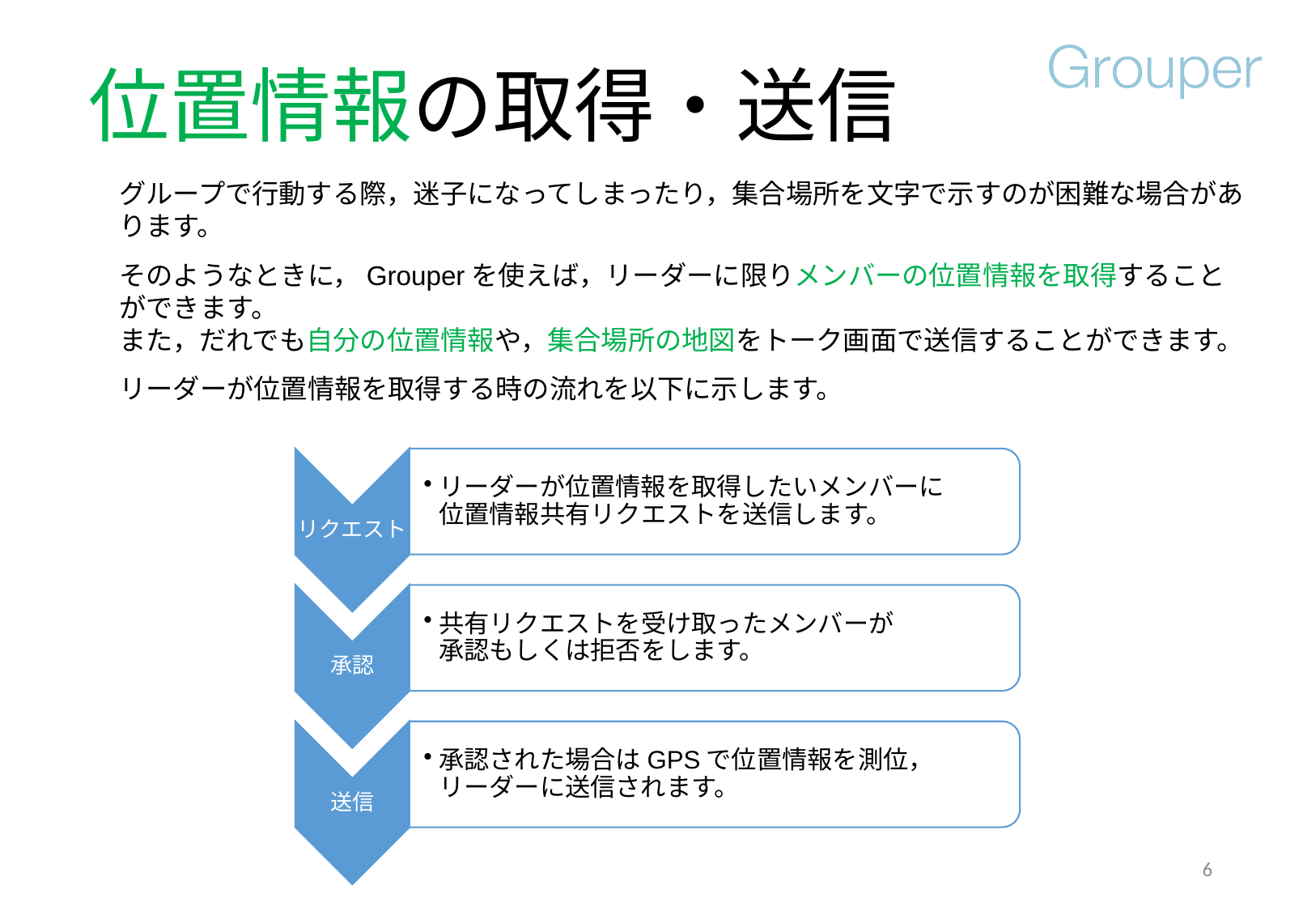

# 位置情報の取得・送信
グループで行動する際，迷子になってしまったり，集合場所を文字で示すのが困難な場合があります。
そのようなときに，Grouperを使えば，リーダーに限りメンバーの位置情報を取得することができます。
また，だれでも自分の位置情報や，集合場所の地図をトーク画面で送信することができます。
リーダーが位置情報を取得する時の流れを以下に示します。
リクエスト
リーダーが位置情報を取得したいメンバーに
位置情報共有リクエストを送信します。
承認
共有リクエストを受け取ったメンバーが
承認もしくは拒否をします。
送信
承認された場合はGPSで位置情報を測位，
リーダーに送信されます。
6